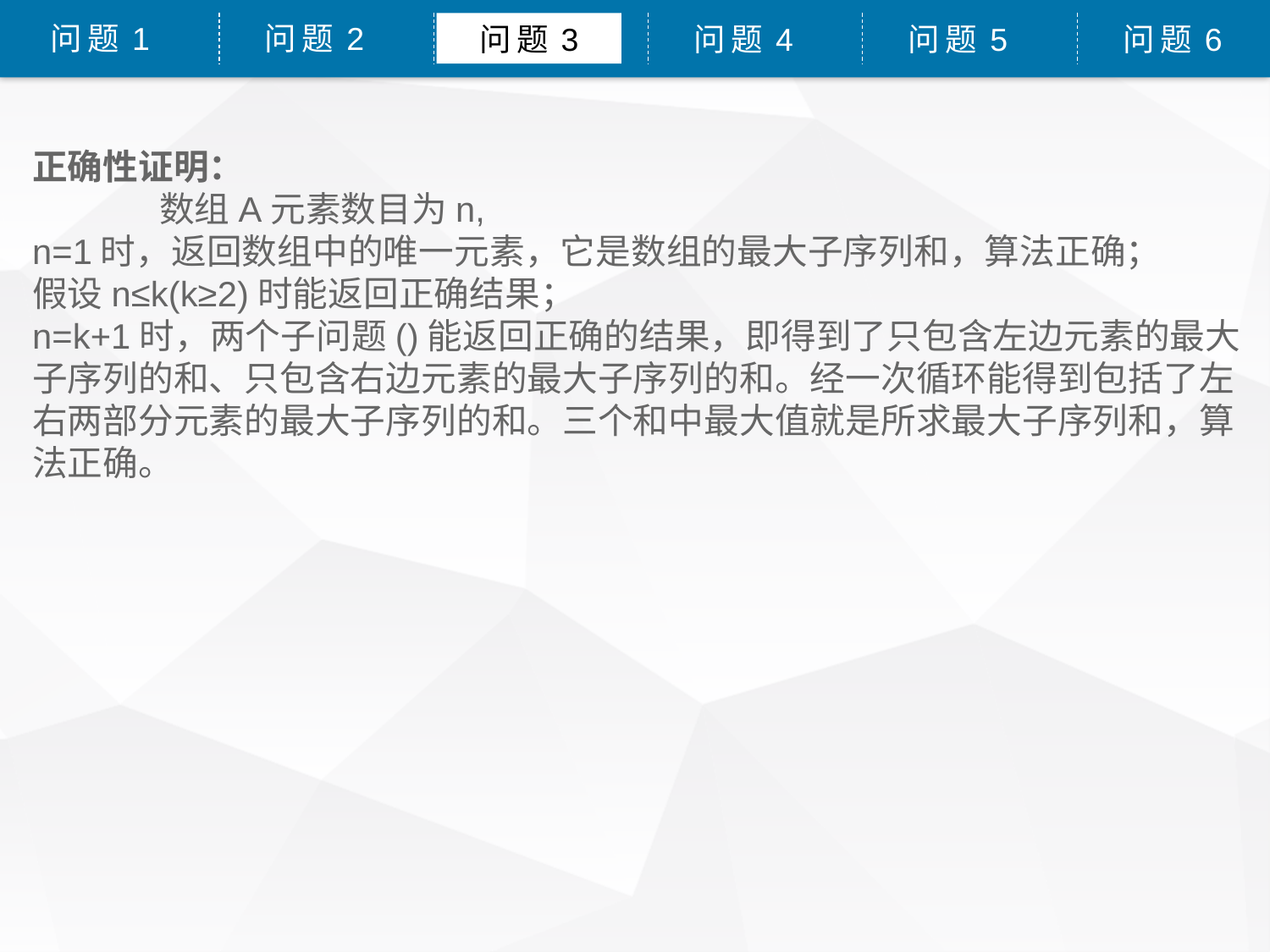

问题1
问题2
问题3
问题4
问题5
问题6
正确性证明：
	数组A元素数目为n,
n=1时，返回数组中的唯一元素，它是数组的最大子序列和，算法正确；
假设n≤k(k≥2)时能返回正确结果；
n=k+1时，两个子问题()能返回正确的结果，即得到了只包含左边元素的最大子序列的和、只包含右边元素的最大子序列的和。经一次循环能得到包括了左右两部分元素的最大子序列的和。三个和中最大值就是所求最大子序列和，算法正确。